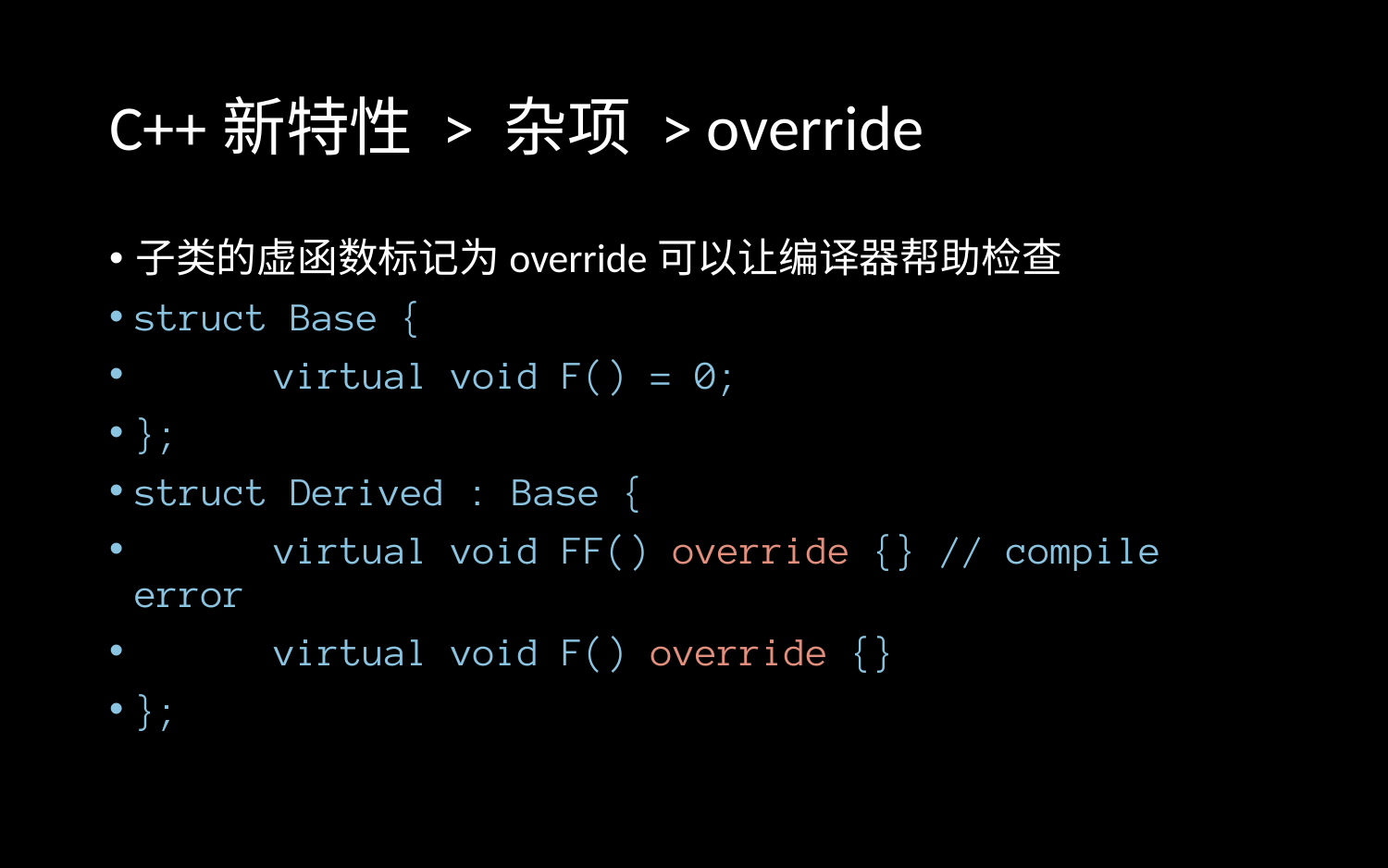

# C++新特性 > 杂项 > override
子类的虚函数标记为override可以让编译器帮助检查
struct Base {
	virtual void F() = 0;
};
struct Derived : Base {
	virtual void FF() override {} // compile error
	virtual void F() override {}
};